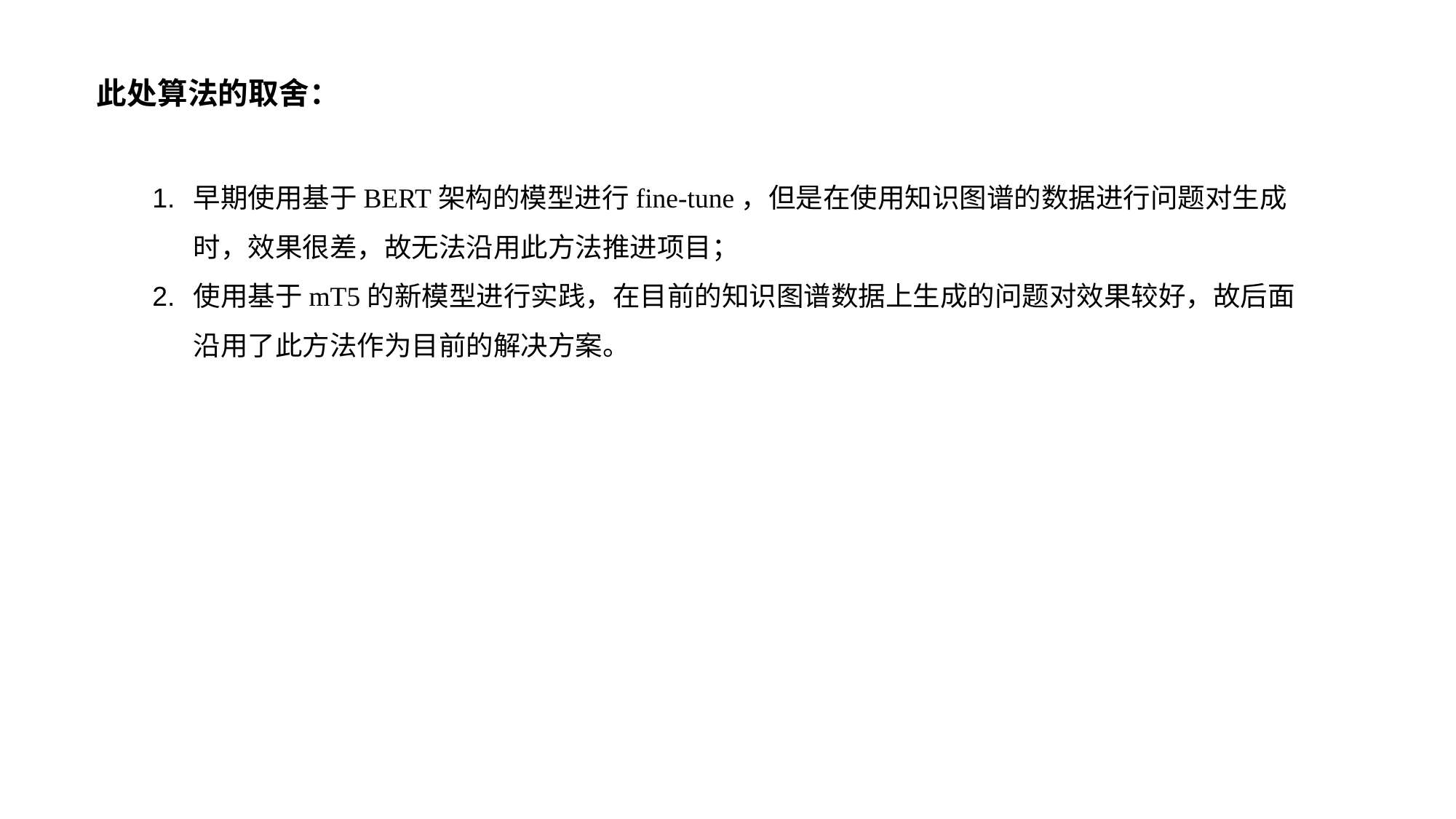

此处算法的取舍：
早期使用基于BERT架构的模型进行fine-tune，但是在使用知识图谱的数据进行问题对生成时，效果很差，故无法沿用此方法推进项目；
使用基于mT5的新模型进行实践，在目前的知识图谱数据上生成的问题对效果较好，故后面沿用了此方法作为目前的解决方案。